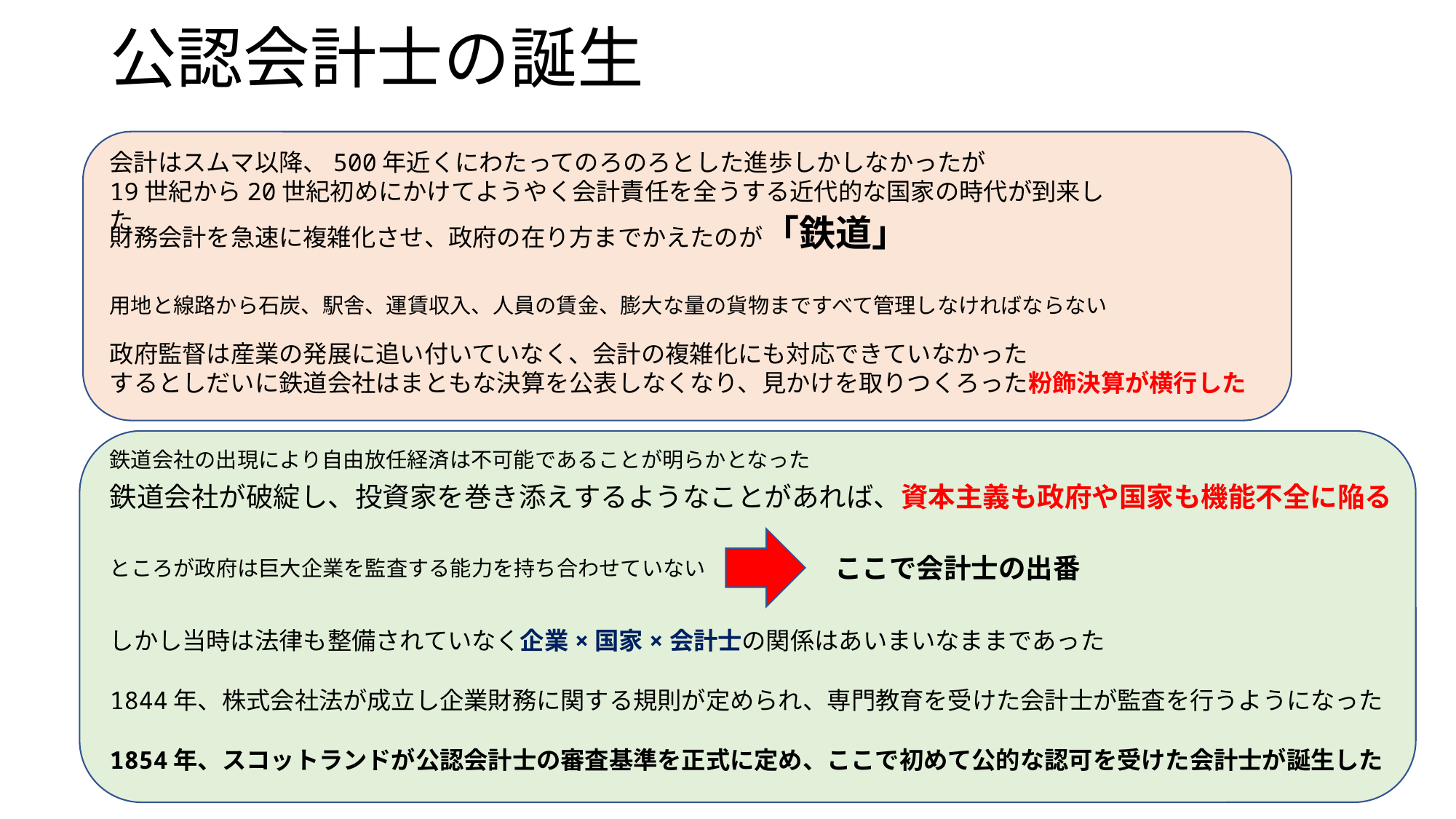

# 公認会計士の誕生

会計はスムマ以降、500年近くにわたってのろのろとした進歩しかしなかったが
19世紀から20世紀初めにかけてようやく会計責任を全うする近代的な国家の時代が到来した
財務会計を急速に複雑化させ、政府の在り方までかえたのが「鉄道」
用地と線路から石炭、駅舎、運賃収入、人員の賃金、膨大な量の貨物まですべて管理しなければならない
政府監督は産業の発展に追い付いていなく、会計の複雑化にも対応できていなかった
するとしだいに鉄道会社はまともな決算を公表しなくなり、見かけを取りつくろった粉飾決算が横行した

鉄道会社の出現により自由放任経済は不可能であることが明らかとなった
鉄道会社が破綻し、投資家を巻き添えするようなことがあれば、資本主義も政府や国家も機能不全に陥る

ここで会計士の出番
ところが政府は巨大企業を監査する能力を持ち合わせていない
しかし当時は法律も整備されていなく企業×国家×会計士の関係はあいまいなままであった
1844年、株式会社法が成立し企業財務に関する規則が定められ、専門教育を受けた会計士が監査を行うようになった
1854年、スコットランドが公認会計士の審査基準を正式に定め、ここで初めて公的な認可を受けた会計士が誕生した